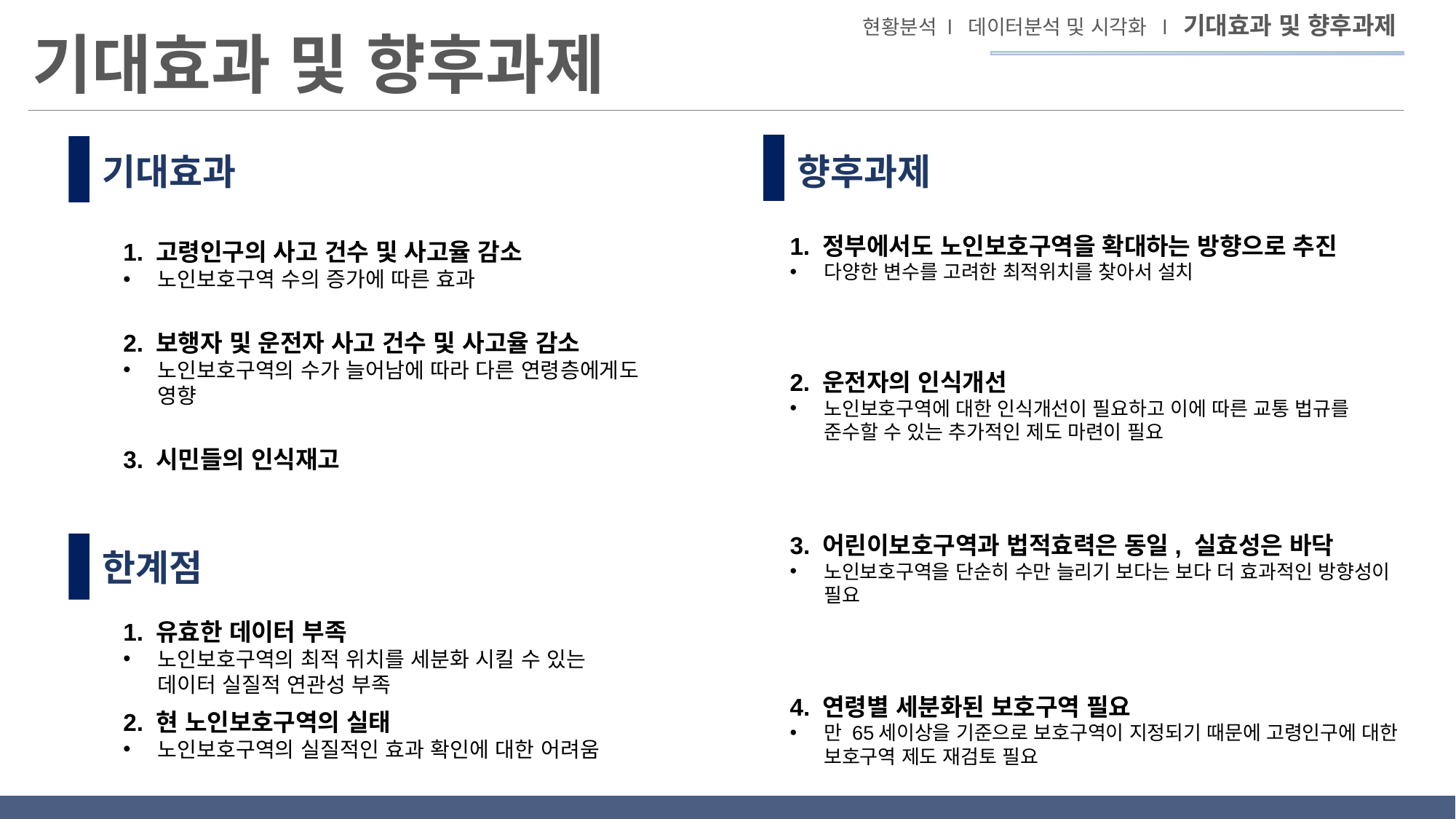

현황분석 l  데이터분석 및 시각화  l  기대효과 및 향후과제
기대효과 및 향후과제

기대효과
향후과제

1. 정부에서도 노인보호구역을 확대하는 방향으로 추진
다양한 변수를 고려한 최적위치를 찾아서 설치
1. 고령인구의 사고 건수 및 사고율 감소
노인보호구역 수의 증가에 따른 효과
2. 보행자 및 운전자 사고 건수 및 사고율 감소
노인보호구역의 수가 늘어남에 따라 다른 연령층에게도 영향
2. 운전자의 인식개선
노인보호구역에 대한 인식개선이 필요하고 이에 따른 교통 법규를 준수할 수 있는 추가적인 제도 마련이 필요
3. 시민들의 인식재고
3. 어린이보호구역과 법적효력은 동일, 실효성은 바닥
노인보호구역을 단순히 수만 늘리기 보다는 보다 더 효과적인 방향성이 필요
한계점

1. 유효한 데이터 부족
노인보호구역의 최적 위치를 세분화 시킬 수 있는 데이터 실질적 연관성 부족
4. 연령별 세분화된 보호구역 필요
만 65세이상을 기준으로 보호구역이 지정되기 때문에 고령인구에 대한 보호구역 제도 재검토 필요
2. 현 노인보호구역의 실태
노인보호구역의 실질적인 효과 확인에 대한 어려움